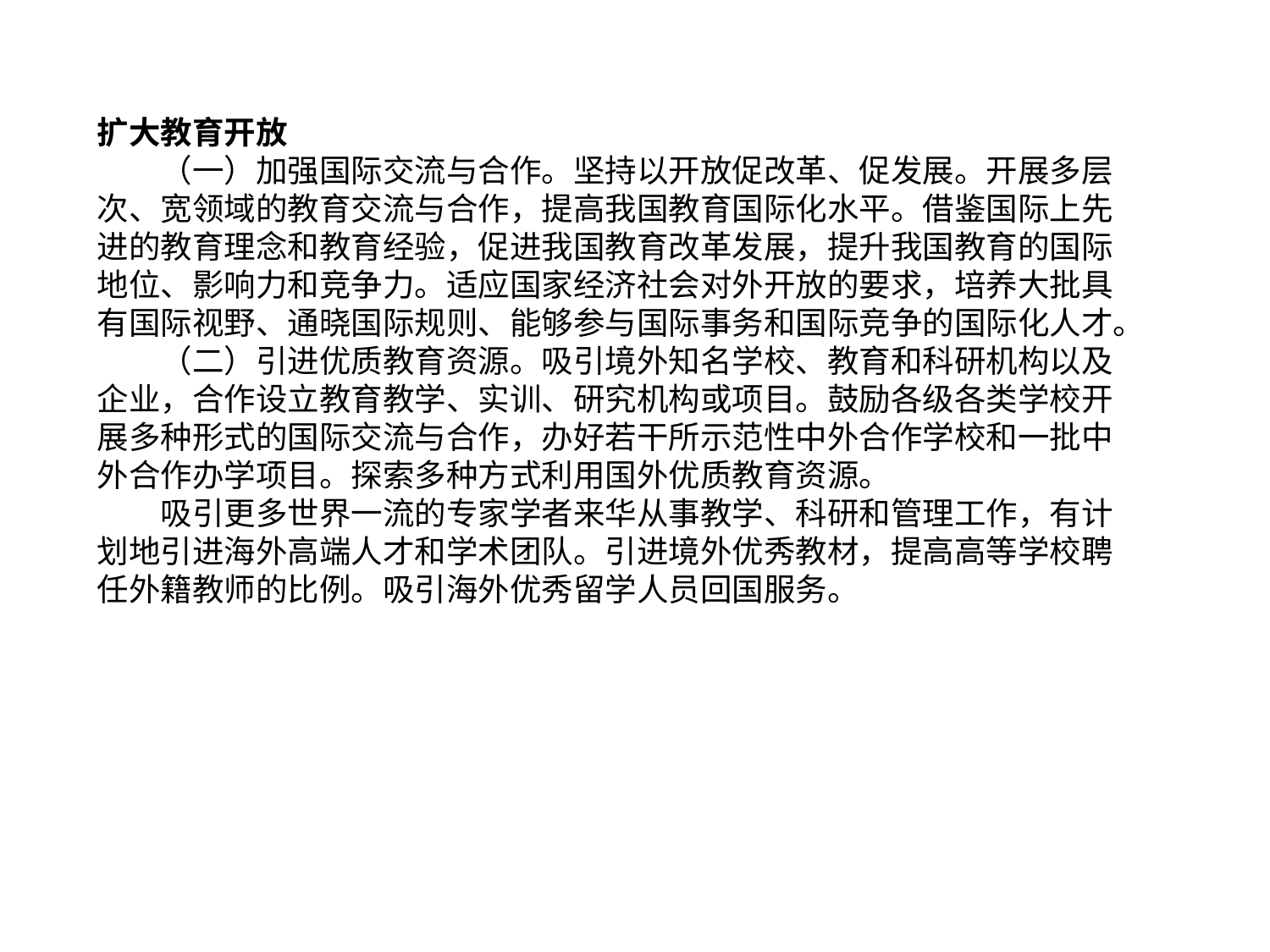

扩大教育开放
　　（一）加强国际交流与合作。坚持以开放促改革、促发展。开展多层次、宽领域的教育交流与合作，提高我国教育国际化水平。借鉴国际上先进的教育理念和教育经验，促进我国教育改革发展，提升我国教育的国际地位、影响力和竞争力。适应国家经济社会对外开放的要求，培养大批具有国际视野、通晓国际规则、能够参与国际事务和国际竞争的国际化人才。
　　（二）引进优质教育资源。吸引境外知名学校、教育和科研机构以及企业，合作设立教育教学、实训、研究机构或项目。鼓励各级各类学校开展多种形式的国际交流与合作，办好若干所示范性中外合作学校和一批中外合作办学项目。探索多种方式利用国外优质教育资源。
　　吸引更多世界一流的专家学者来华从事教学、科研和管理工作，有计划地引进海外高端人才和学术团队。引进境外优秀教材，提高高等学校聘任外籍教师的比例。吸引海外优秀留学人员回国服务。